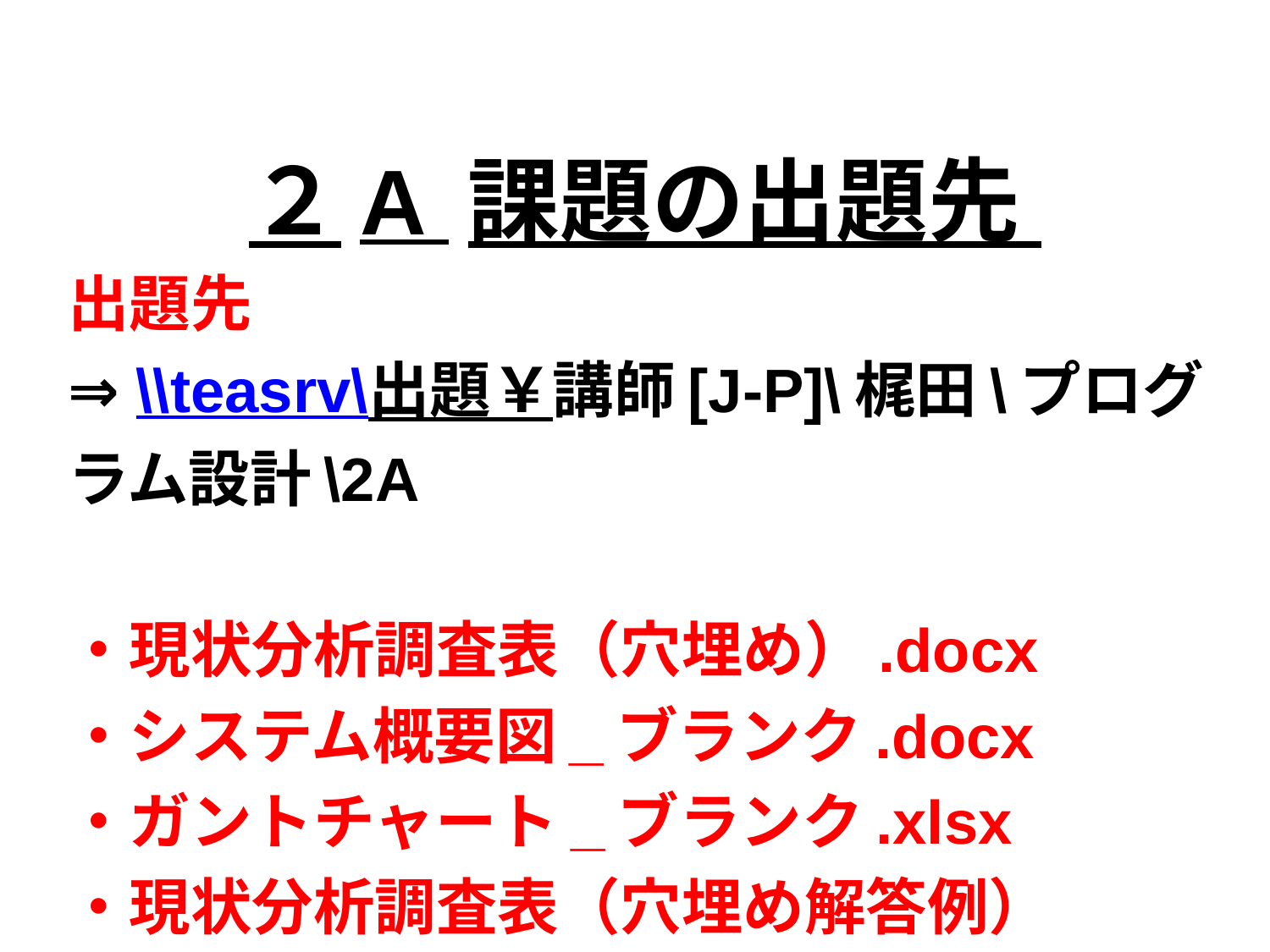

２A 課題の出題先
出題先
⇒ \\teasrv\出題￥講師[J-P]\梶田\プログラム設計\2A

・現状分析調査表（穴埋め）.docx
・システム概要図_ブランク.docx
・ガントチャート_ブランク.xlsx
・現状分析調査表（穴埋め解答例）